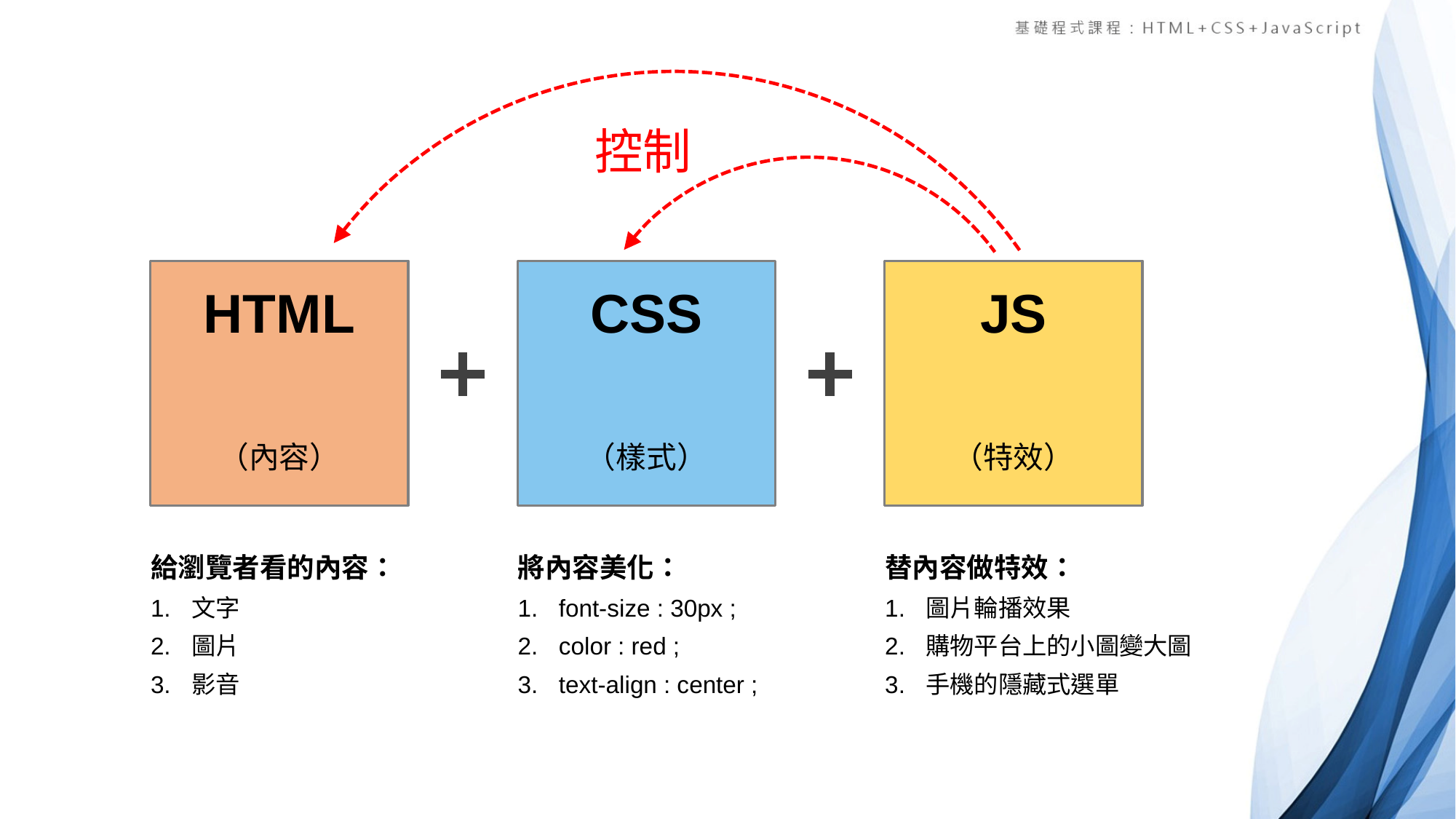

控制

HTML

（內容）
CSS

（樣式）
JS

（特效）
給瀏覽者看的內容：
文字
圖片
影音
將內容美化：
font-size : 30px ;
color : red ;
text-align : center ;
替內容做特效：
圖片輪播效果
購物平台上的小圖變大圖
手機的隱藏式選單